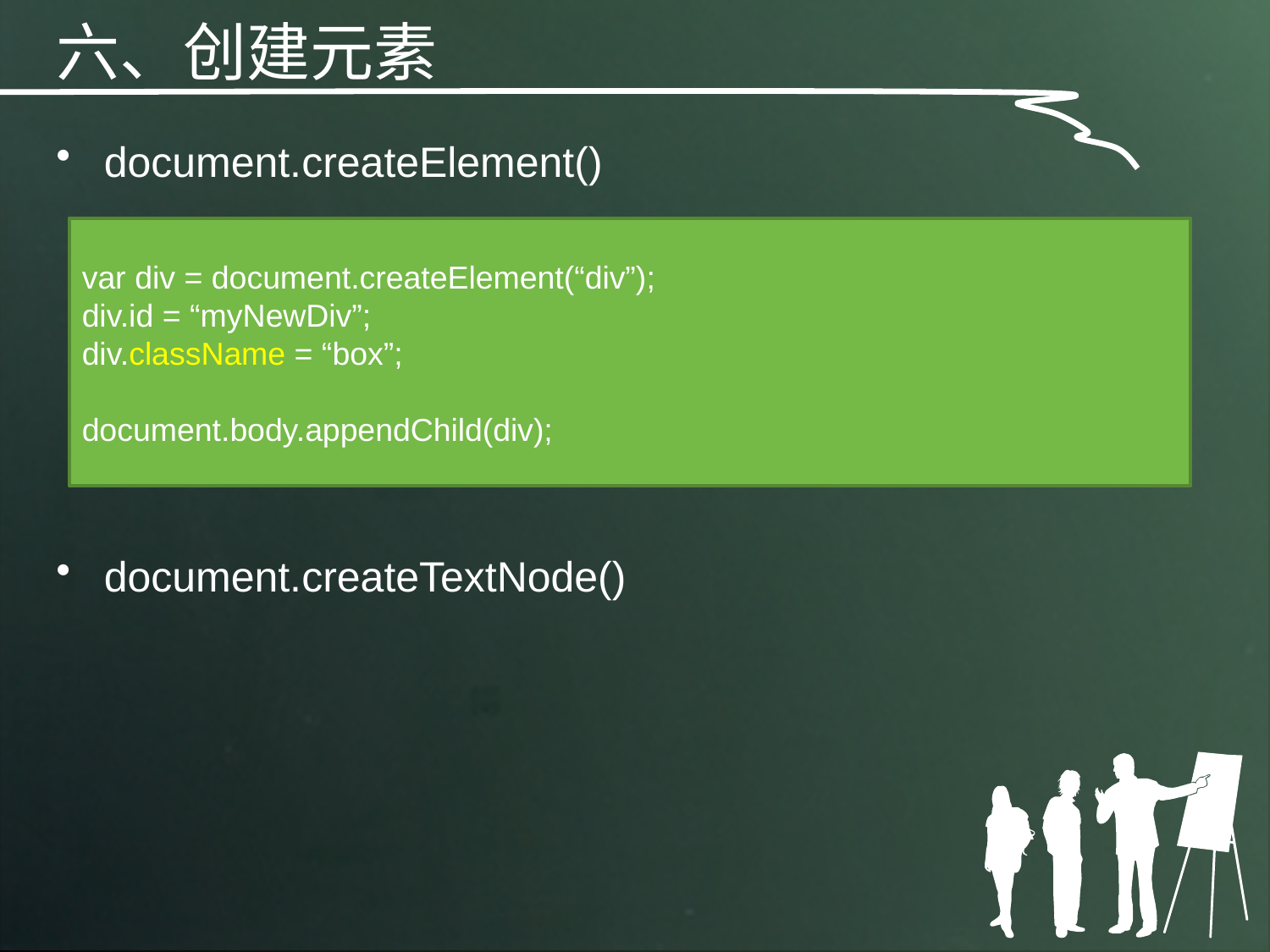

六、创建元素

document.createElement()

document.createTextNode()
var div = document.createElement(“div”);
div.id = “myNewDiv”;
div.className = “box”;

document.body.appendChild(div);